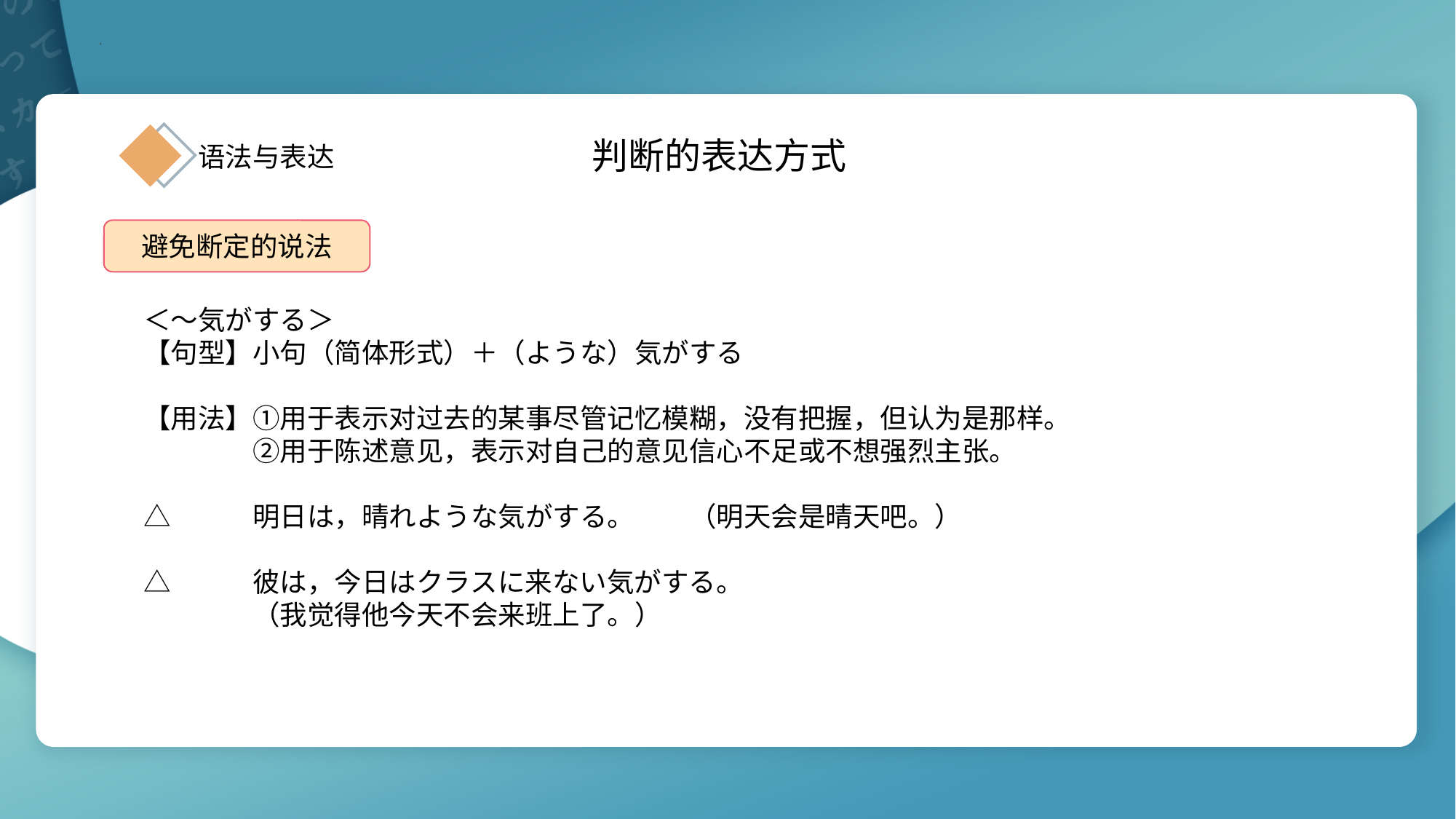

语法与表达
判断的表达方式
避免断定的说法
＜～気がする＞
【句型】小句（简体形式）＋（ような）気がする

【用法】①用于表示对过去的某事尽管记忆模糊，没有把握，但认为是那样。		②用于陈述意见，表示对自己的意见信心不足或不想强烈主张。

△	明日は，晴れような気がする。	（明天会是晴天吧。）

△	彼は，今日はクラスに来ない気がする。
　　　　（我觉得他今天不会来班上了。）